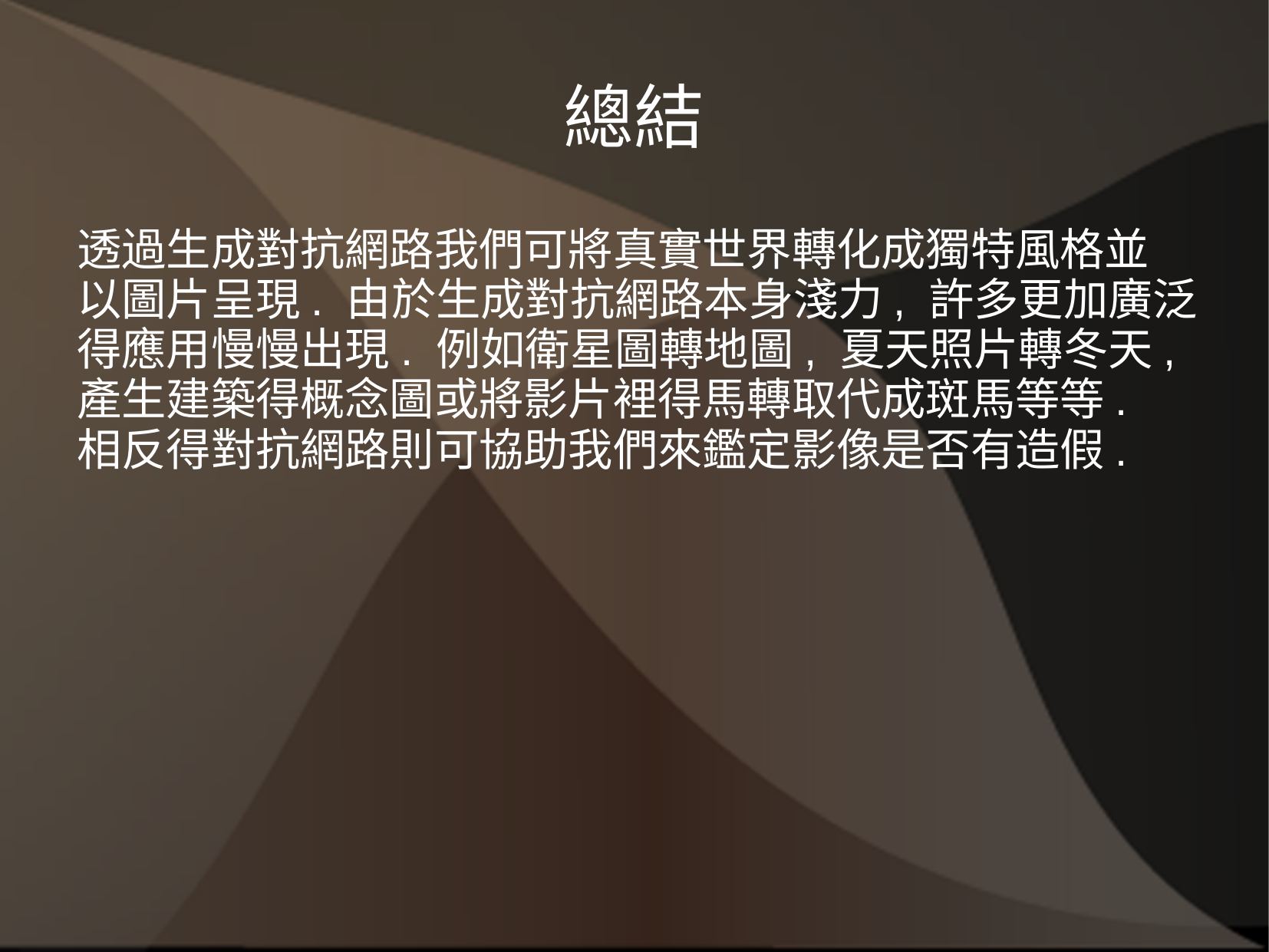

# 總結
透過生成對抗網路我們可將真實世界轉化成獨特風格並
以圖片呈現. 由於生成對抗網路本身淺力, 許多更加廣泛
得應用慢慢出現. 例如衛星圖轉地圖, 夏天照片轉冬天,
產生建築得概念圖或將影片裡得馬轉取代成斑馬等等.
相反得對抗網路則可協助我們來鑑定影像是否有造假.